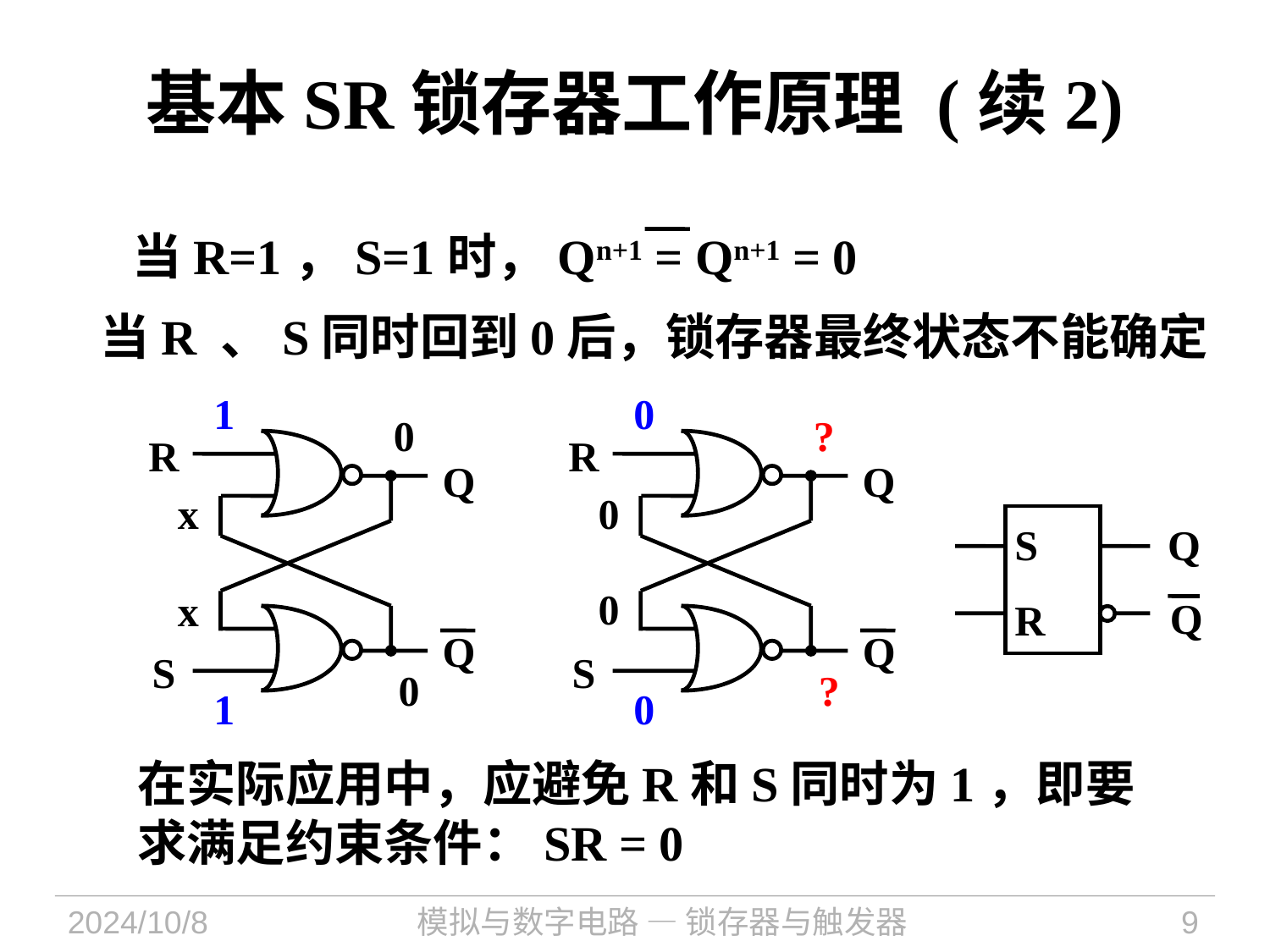

# 基本SR锁存器工作原理 (续2)
当R=1，S=1时，Qn+1 = Qn+1 = 0

当R 、S同时回到0后，锁存器最终状态不能确定
1
0
?

R

Q

Q

S

0
0
?
0
0

R

Q

Q

S

x

S
Q

Q
R

x
0
1
在实际应用中，应避免R和S同时为1，即要求满足约束条件：SR = 0
2024/10/8
模拟与数字电路 — 锁存器与触发器
9